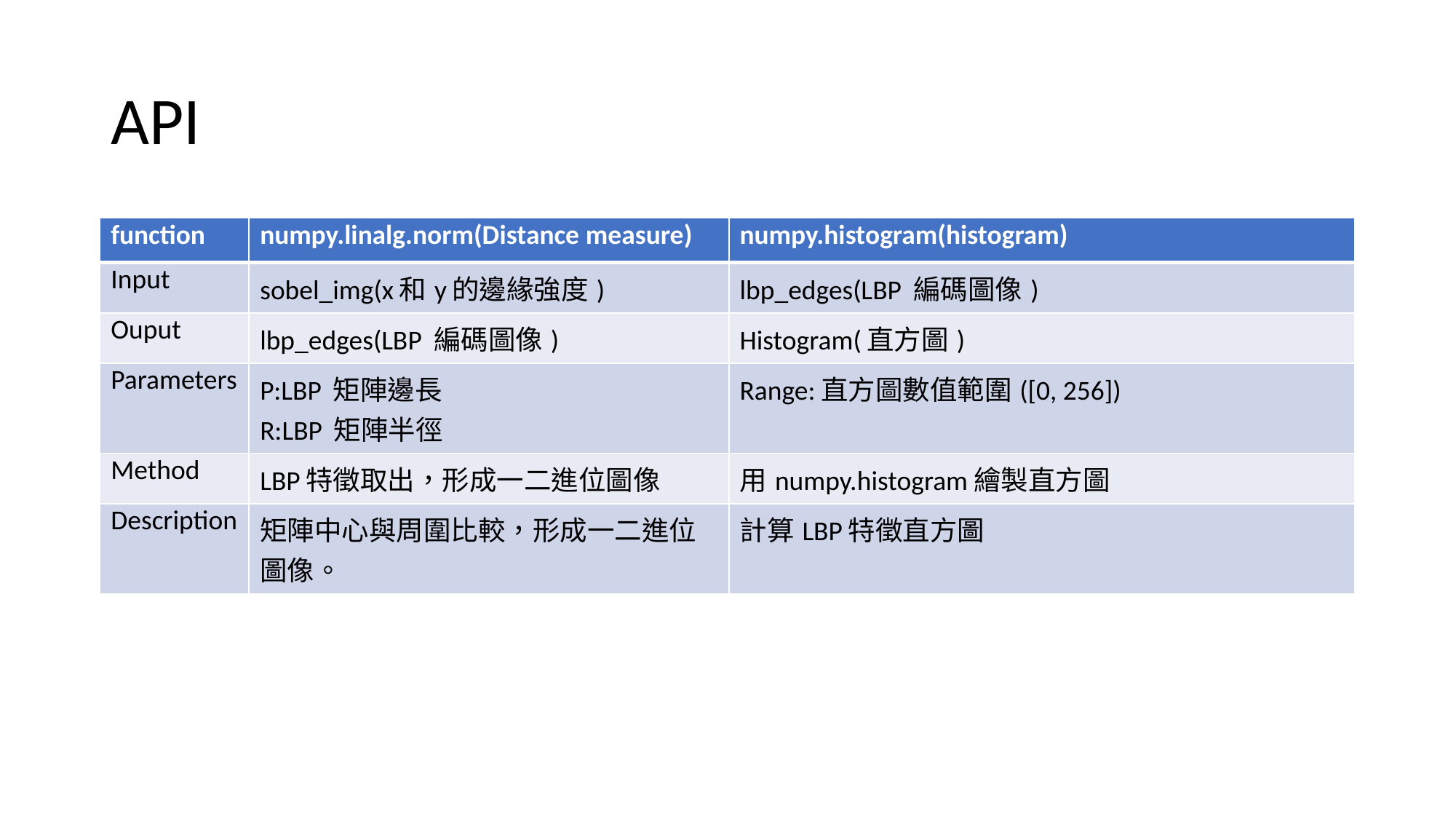

# API
| function | numpy.linalg.norm(Distance measure) | numpy.histogram(histogram) |
| --- | --- | --- |
| Input | sobel\_img(x和y的邊緣強度) | lbp\_edges(LBP 編碼圖像) |
| Ouput | lbp\_edges(LBP 編碼圖像) | Histogram(直方圖) |
| Parameters | P:LBP 矩陣邊長 R:LBP 矩陣半徑 | Range:直方圖數值範圍([0, 256]) |
| Method | LBP特徵取出，形成一二進位圖像 | 用numpy.histogram繪製直方圖 |
| Description | 矩陣中心與周圍比較，形成一二進位圖像。 | 計算LBP特徵直方圖 |